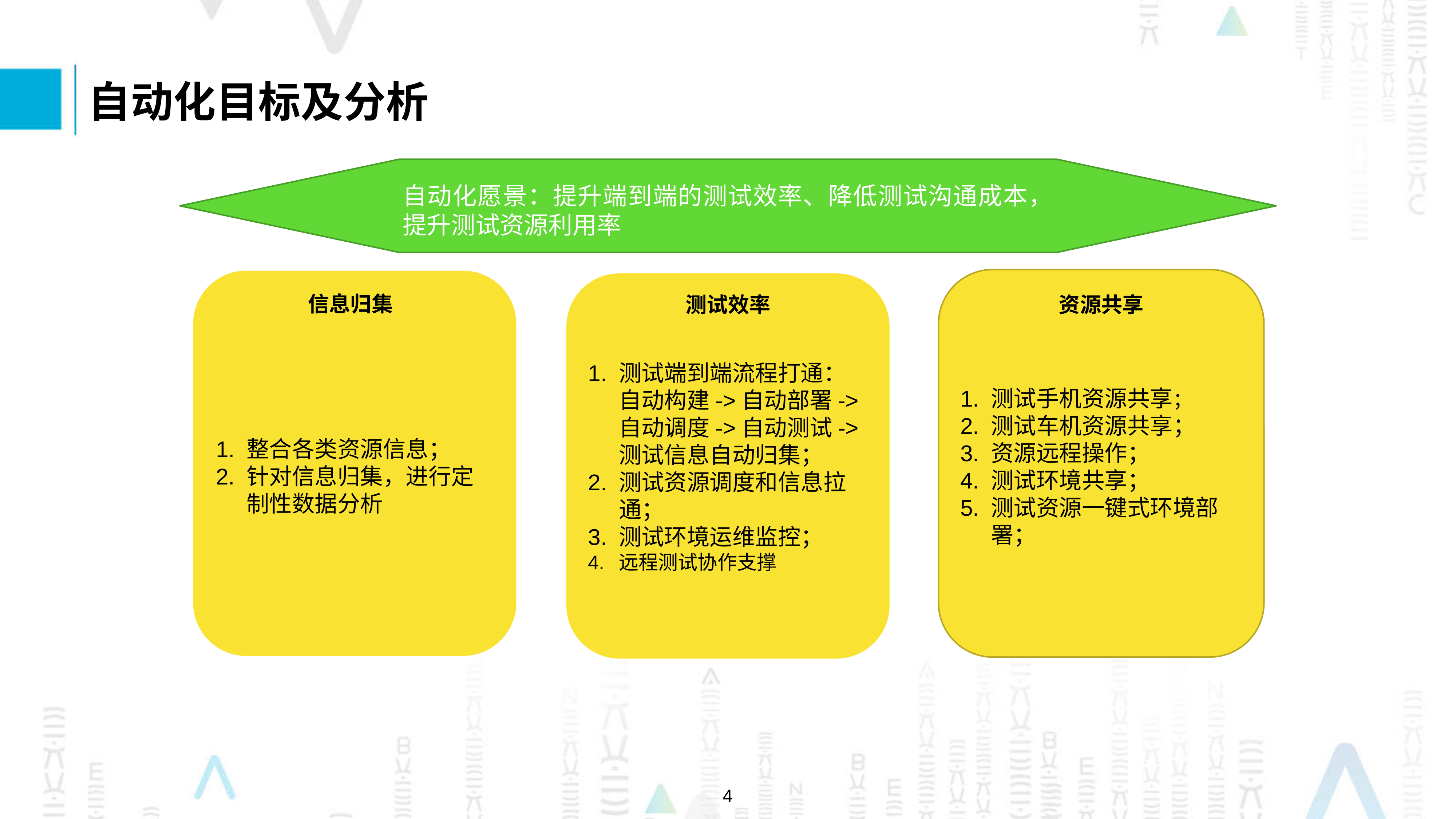

自动化目标及分析

自动化愿景：提升端到端的测试效率、降低测试沟通成本，提升测试资源利用率

信息归集
测试效率
资源共享
测试端到端流程打通：自动构建->自动部署->自动调度->自动测试->测试信息自动归集；
测试资源调度和信息拉通；
测试环境运维监控；
远程测试协作支撑
测试手机资源共享；
测试车机资源共享；
资源远程操作；
测试环境共享；
测试资源一键式环境部署；
整合各类资源信息；
针对信息归集，进行定制性数据分析

其它
Others
薪酬 Compensation
福利
Benefit
带薪病假 Paid Medical Leave
商业保险 Commercial Insurance
弹性福利 Flexible Benefit
年度体检 Medical Check-up

社保 Social Insurance
公积金 Public Housing Fund
个税 Individual Income Tax
工资 Salary
人才服务 Residence Service
户籍档案 Hukou / P-file
银行信息 Bank Information
其它事项 Others
4